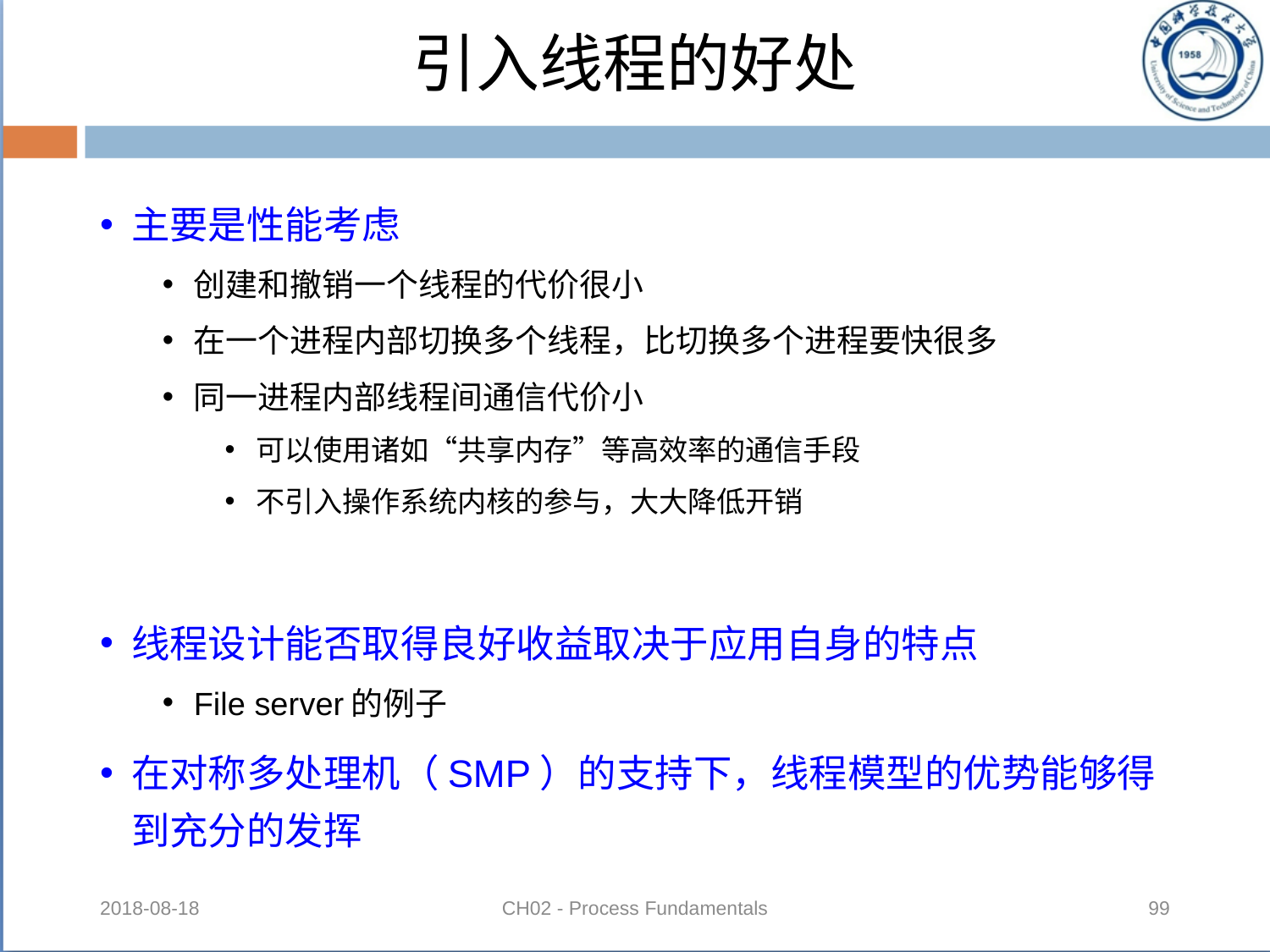

# 引入线程的好处
主要是性能考虑
创建和撤销一个线程的代价很小
在一个进程内部切换多个线程，比切换多个进程要快很多
同一进程内部线程间通信代价小
可以使用诸如“共享内存”等高效率的通信手段
不引入操作系统内核的参与，大大降低开销

线程设计能否取得良好收益取决于应用自身的特点
File server的例子
在对称多处理机（SMP）的支持下，线程模型的优势能够得到充分的发挥
2018-08-18
CH02 - Process Fundamentals
99